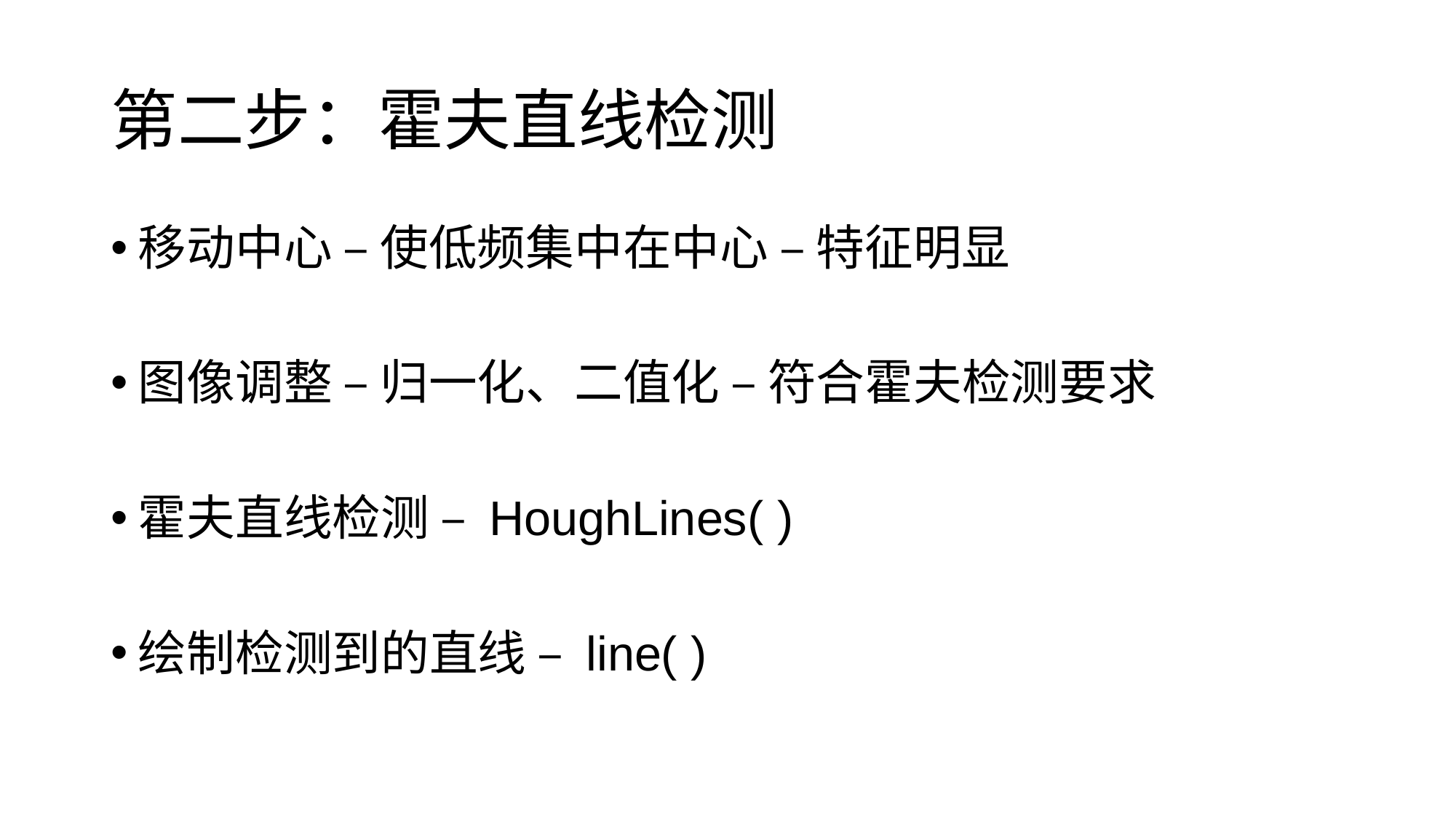

# 第二步：霍夫直线检测
移动中心 – 使低频集中在中心 – 特征明显

图像调整 – 归一化、二值化 – 符合霍夫检测要求

霍夫直线检测 – HoughLines( )

绘制检测到的直线 – line( )